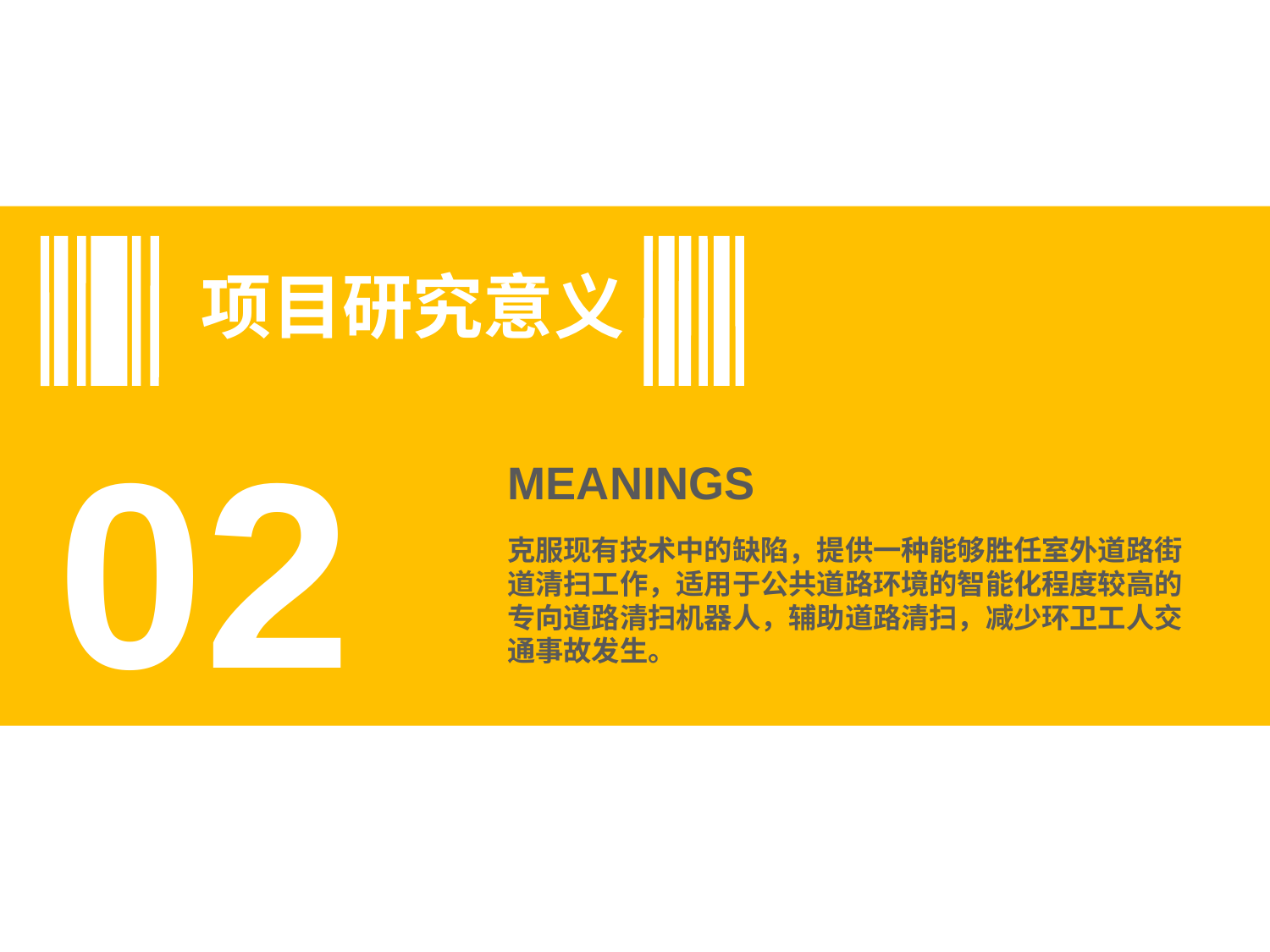

项目研究意义
02
MEANINGS
克服现有技术中的缺陷，提供一种能够胜任室外道路街道清扫工作，适用于公共道路环境的智能化程度较高的专向道路清扫机器人，辅助道路清扫，减少环卫工人交通事故发生。